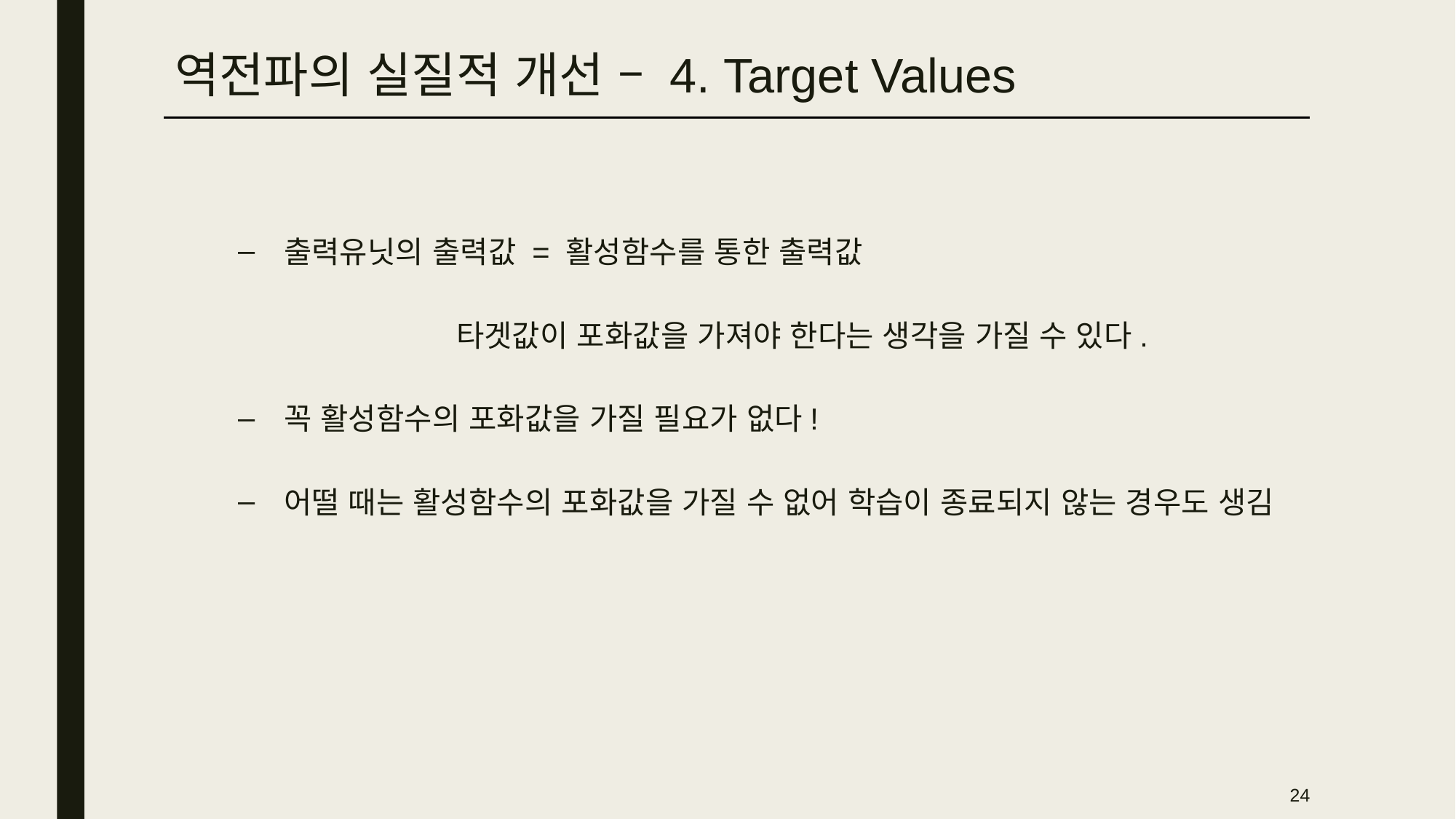

역전파의 실질적 개선 – 4. Target Values
출력유닛의 출력값 = 활성함수를 통한 출력값
		타겟값이 포화값을 가져야 한다는 생각을 가질 수 있다.
꼭 활성함수의 포화값을 가질 필요가 없다!
어떨 때는 활성함수의 포화값을 가질 수 없어 학습이 종료되지 않는 경우도 생김
24